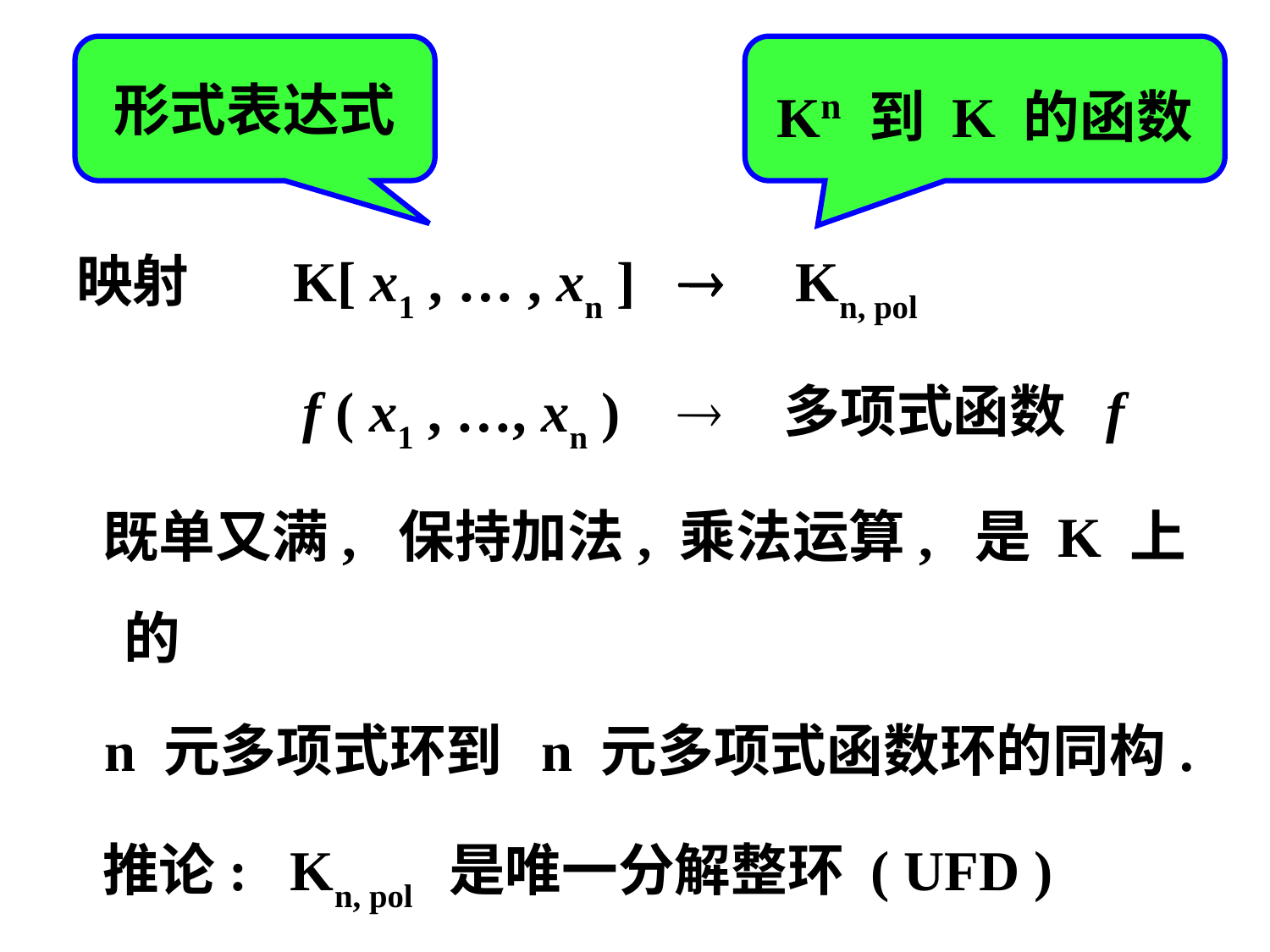

形式表达式
Kn 到 K 的函数

映射       K[ x1 , … , xn ]   →     Kn, pol
                f ( x1 , …, xn )    →   多项式函数  f
 既单又满,  保持加法, 乘法运算,  是 K 上的
  n 元多项式环到  n 元多项式函数环的同构.
 推论:   Kn, pol  是唯一分解整环 ( UFD )